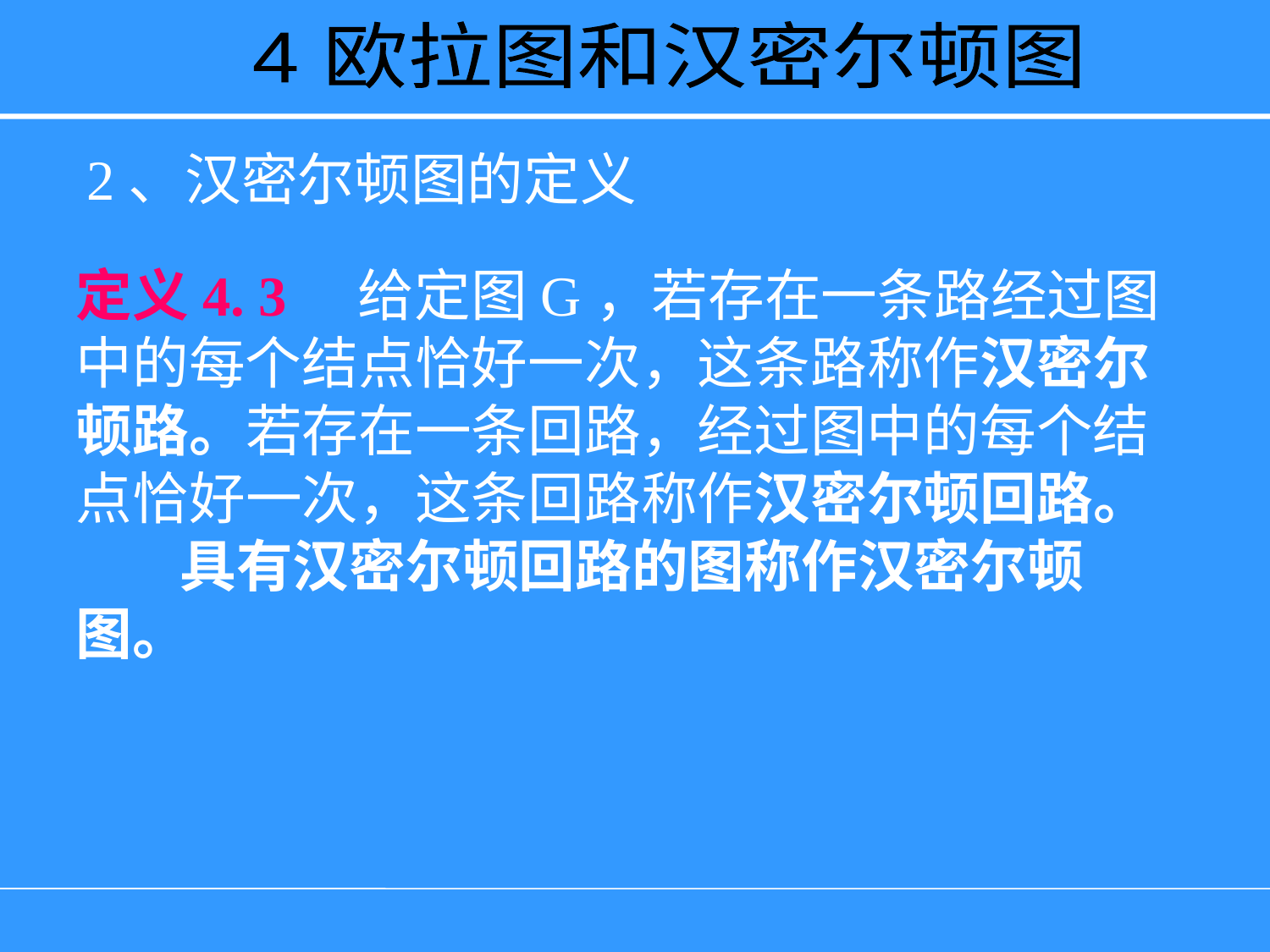

4 欧拉图和汉密尔顿图

2、汉密尔顿图的定义

定义4. 3    给定图G，若存在一条路经过图
中的每个结点恰好一次，这条路称作汉密尔
顿路。若存在一条回路，经过图中的每个结
点恰好一次，这条回路称作汉密尔顿回路。
       具有汉密尔顿回路的图称作汉密尔顿图。